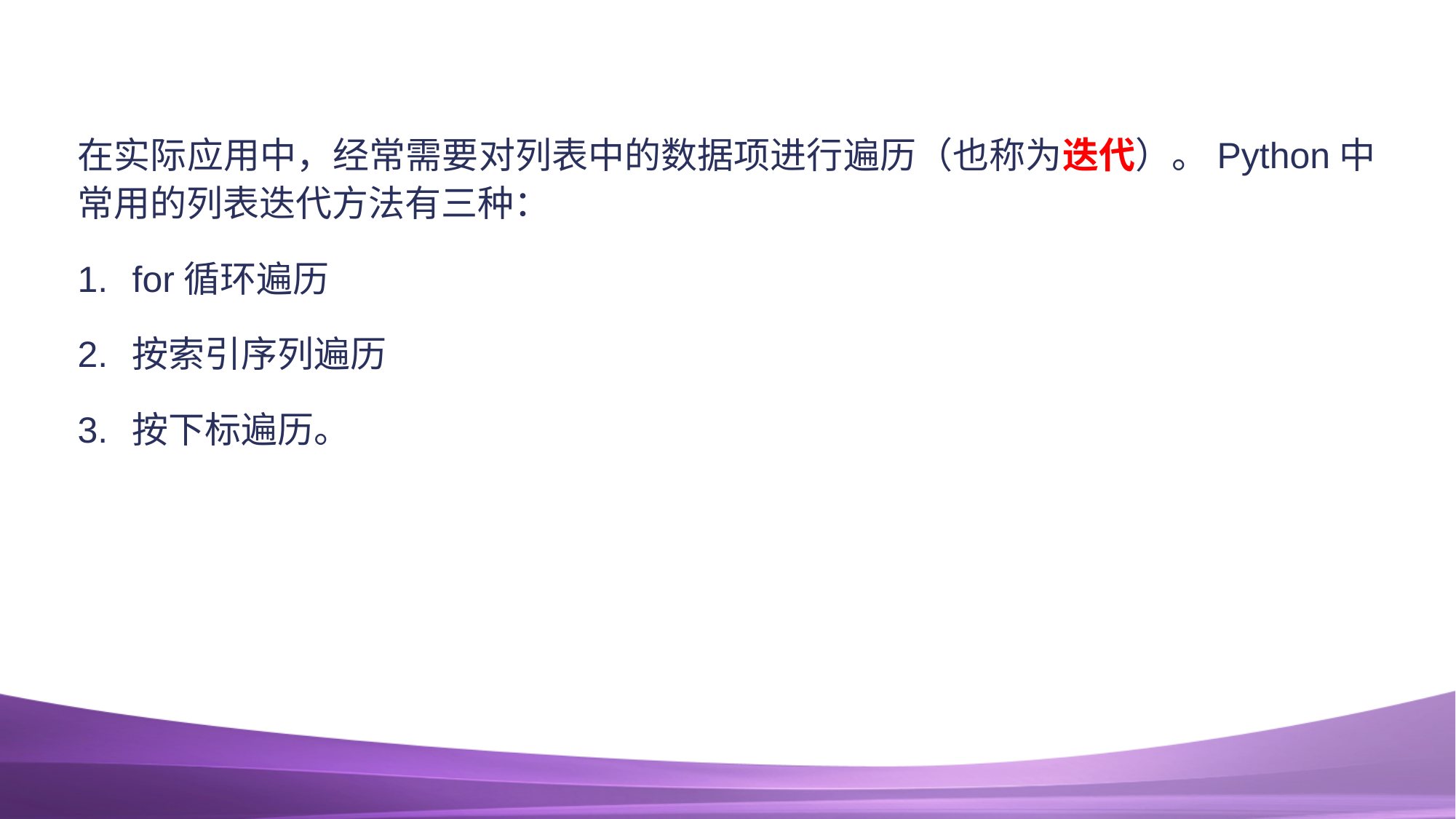

#
在实际应用中，经常需要对列表中的数据项进行遍历（也称为迭代）。Python中常用的列表迭代方法有三种：
for循环遍历
按索引序列遍历
按下标遍历。